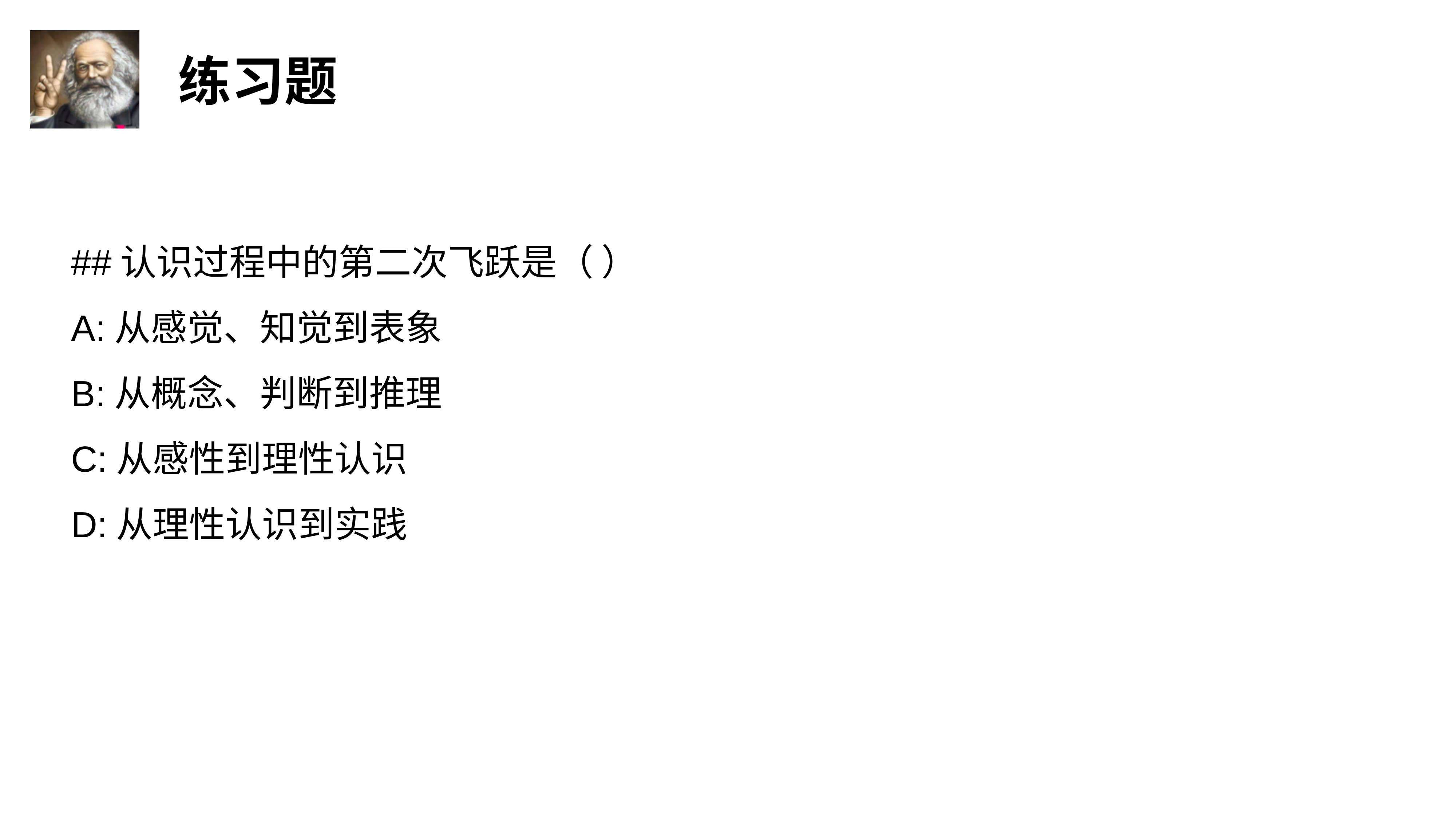

##认识过程中的第二次飞跃是（ ）
A:从感觉、知觉到表象
B:从概念、判断到推理
C:从感性到理性认识
D:从理性认识到实践